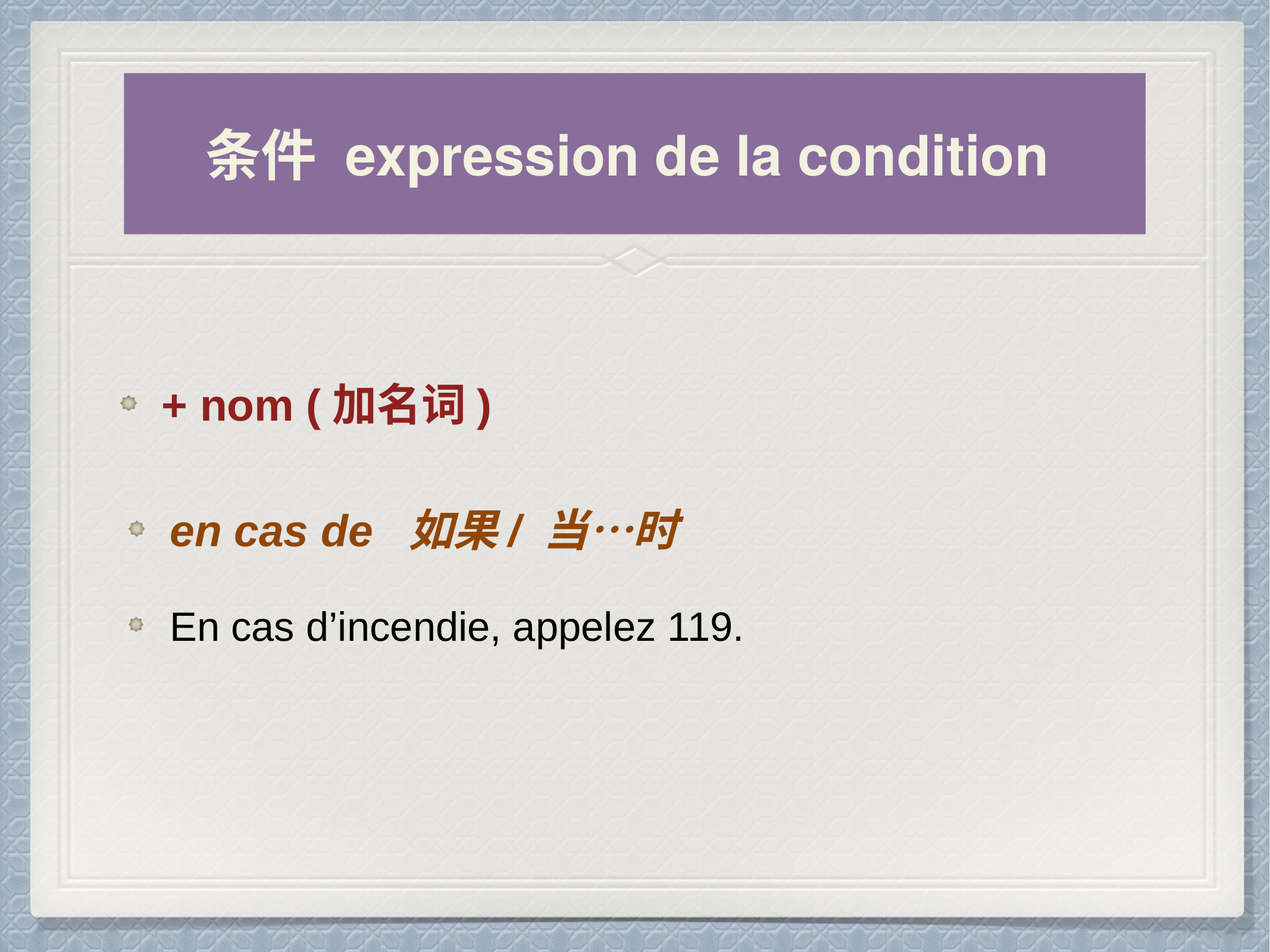

# 条件 expression de la condition
en cas de  如果/ 当…时
En cas d’incendie, appelez 119.
+ nom (加名词)